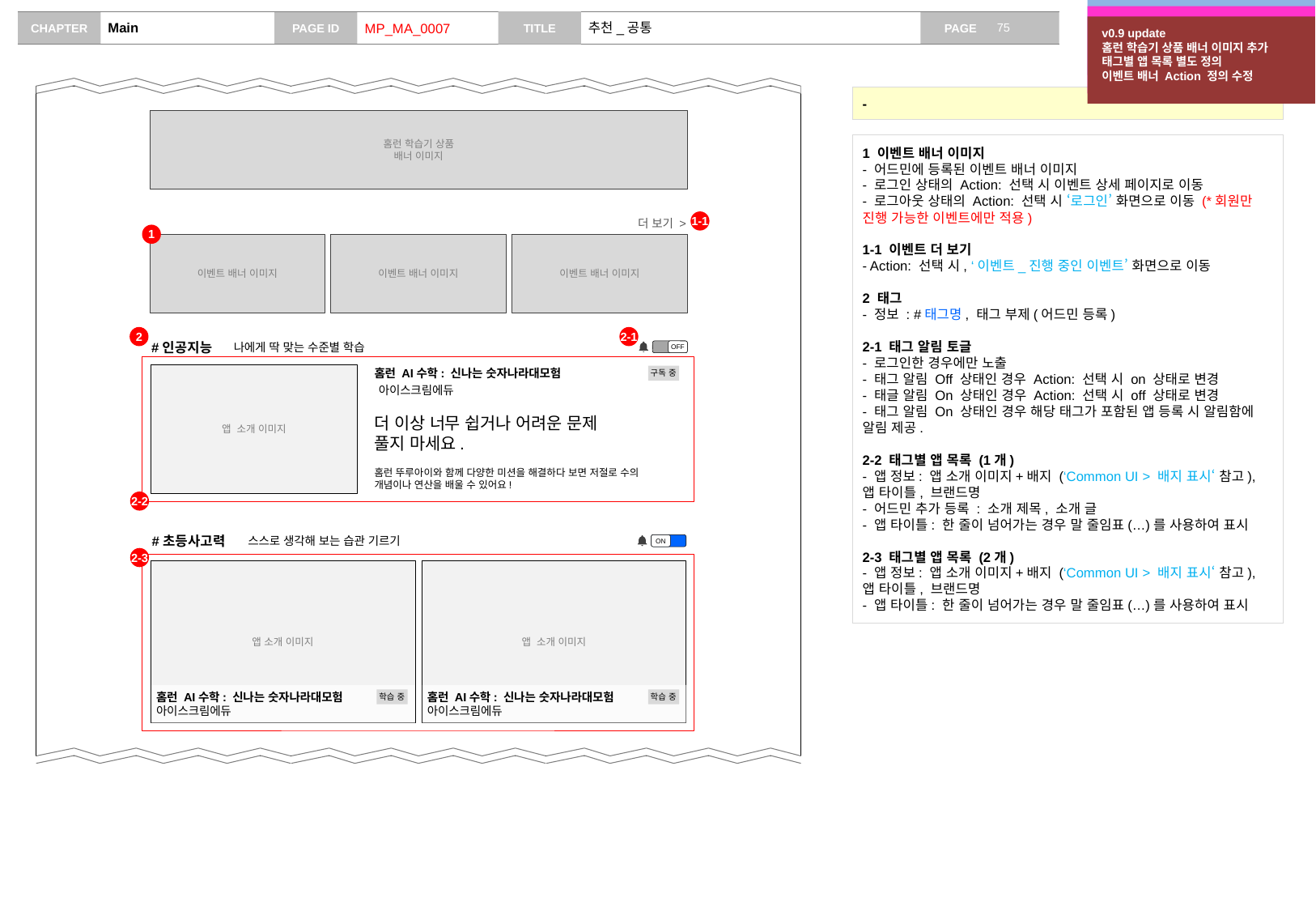

v0.2 update
홈 화면 구성 수정
태그 개수별 케이스 구분
v0.7 update
2-2, 2-3, 2-4 배지 정의 추가
# Main
MP_MA_0007
추천_공통
v0.9 update
홈런 학습기 상품 배너 이미지 추가
태그별 앱 목록 별도 정의
이벤트 배너 Action 정의 수정

-
홈런 학습기 상품
배너 이미지
1 이벤트 배너 이미지
- 어드민에 등록된 이벤트 배너 이미지
- 로그인 상태의 Action: 선택 시 이벤트 상세 페이지로 이동
- 로그아웃 상태의 Action: 선택 시 ‘로그인’ 화면으로 이동 (*회원만 진행 가능한 이벤트에만 적용)

1-1 이벤트 더 보기
- Action: 선택 시, ‘이벤트_진행 중인 이벤트’ 화면으로 이동

2 태그
- 정보 : #태그명, 태그 부제(어드민 등록)

2-1 태그 알림 토글
- 로그인한 경우에만 노출
- 태그 알림 Off 상태인 경우 Action: 선택 시 on 상태로 변경
- 태글 알림 On 상태인 경우 Action: 선택 시 off 상태로 변경
- 태그 알림 On 상태인 경우 해당 태그가 포함된 앱 등록 시 알림함에 알림 제공.

2-2 태그별 앱 목록 (1개)
- 앱 정보: 앱 소개 이미지+배지 (‘Common UI > 배지 표시‘ 참고), 앱 타이틀, 브랜드명
- 어드민 추가 등록 : 소개 제목, 소개 글
- 앱 타이틀: 한 줄이 넘어가는 경우 말 줄임표(…)를 사용하여 표시

2-3 태그별 앱 목록 (2개)
- 앱 정보: 앱 소개 이미지+배지 (‘Common UI > 배지 표시‘ 참고), 앱 타이틀, 브랜드명
- 앱 타이틀: 한 줄이 넘어가는 경우 말 줄임표(…)를 사용하여 표시
1-1
더 보기 >
1
이벤트 배너 이미지
이벤트 배너 이미지
이벤트 배너 이미지
2
2-1
#인공지능
나에게 딱 맞는 수준별 학습

OFF

앱  소개 이미지
홈런 AI수학: 신나는 숫자나라대모험
아이스크림에듀
더 이상 너무 쉽거나 어려운 문제
풀지 마세요.
홈런 뚜루아이와 함께 다양한 미션을 해결하다 보면 저절로 수의
개념이나 연산을 배울 수 있어요!
구독 중
2-2
#초등사고력
스스로 생각해 보는 습관 기르기

ON

2-3

앱 소개 이미지
앱  소개 이미지
홈런 AI수학: 신나는 숫자나라대모험
아이스크림에듀
홈런 AI수학: 신나는 숫자나라대모험
아이스크림에듀
학습 중
학습 중